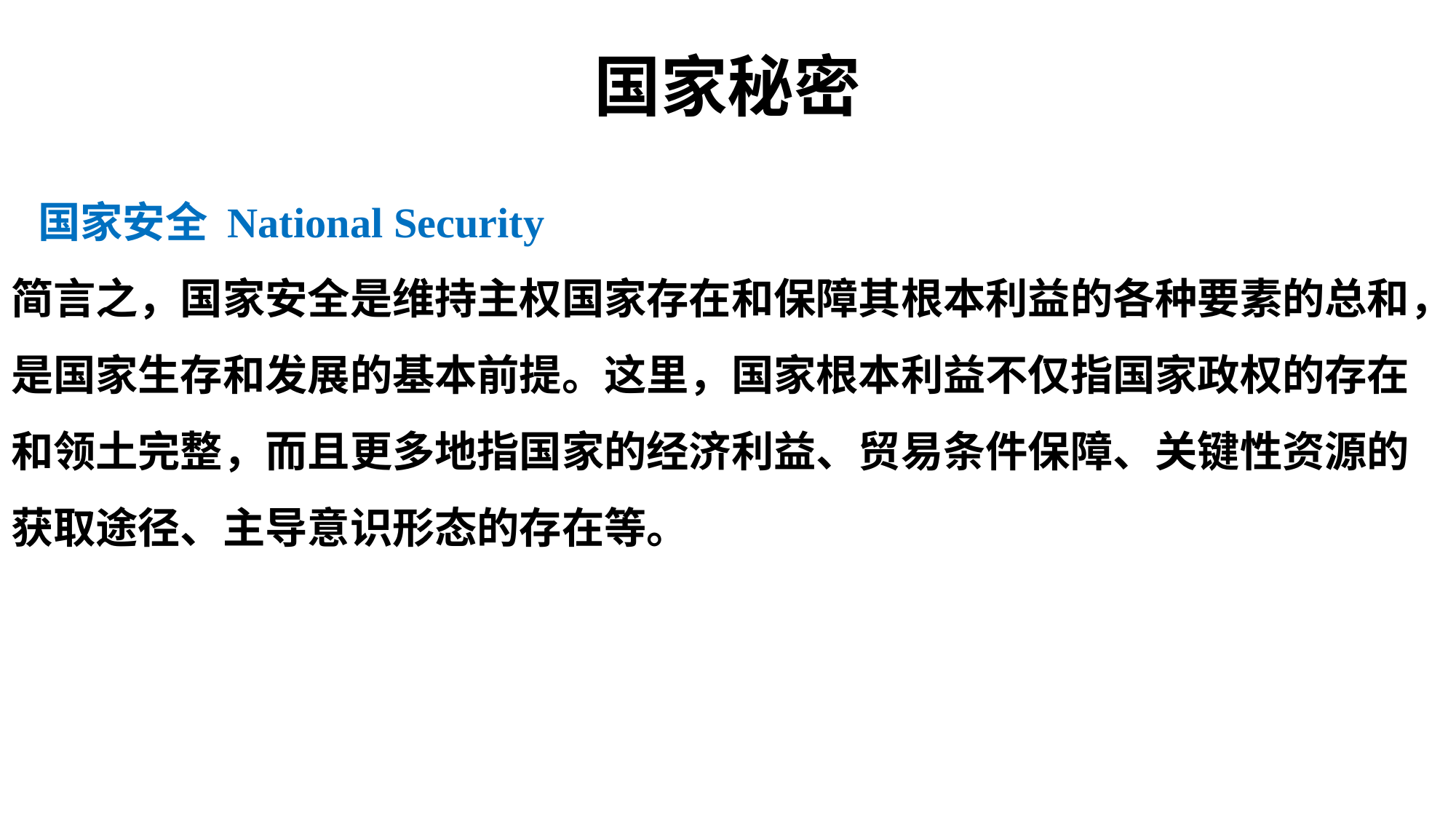

# 国家秘密
国家安全 National Security
简言之，国家安全是维持主权国家存在和保障其根本利益的各种要素的总和，是国家生存和发展的基本前提。这里，国家根本利益不仅指国家政权的存在和领土完整，而且更多地指国家的经济利益、贸易条件保障、关键性资源的获取途径、主导意识形态的存在等。